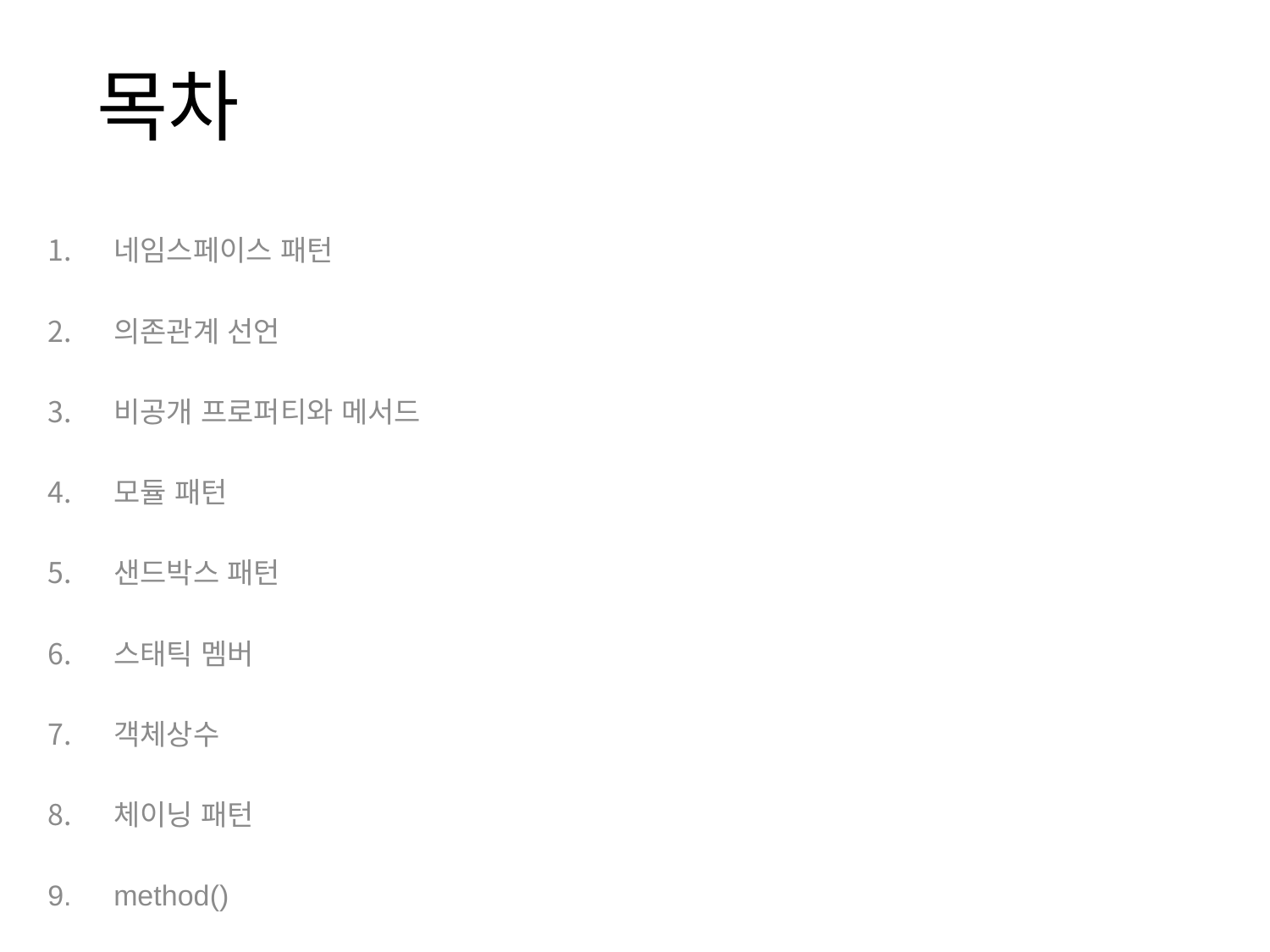

# 목차

네임스페이스 패턴

의존관계 선언

비공개 프로퍼티와 메서드

모듈 패턴

샌드박스 패턴

스태틱 멤버

객체상수

체이닝 패턴

method()